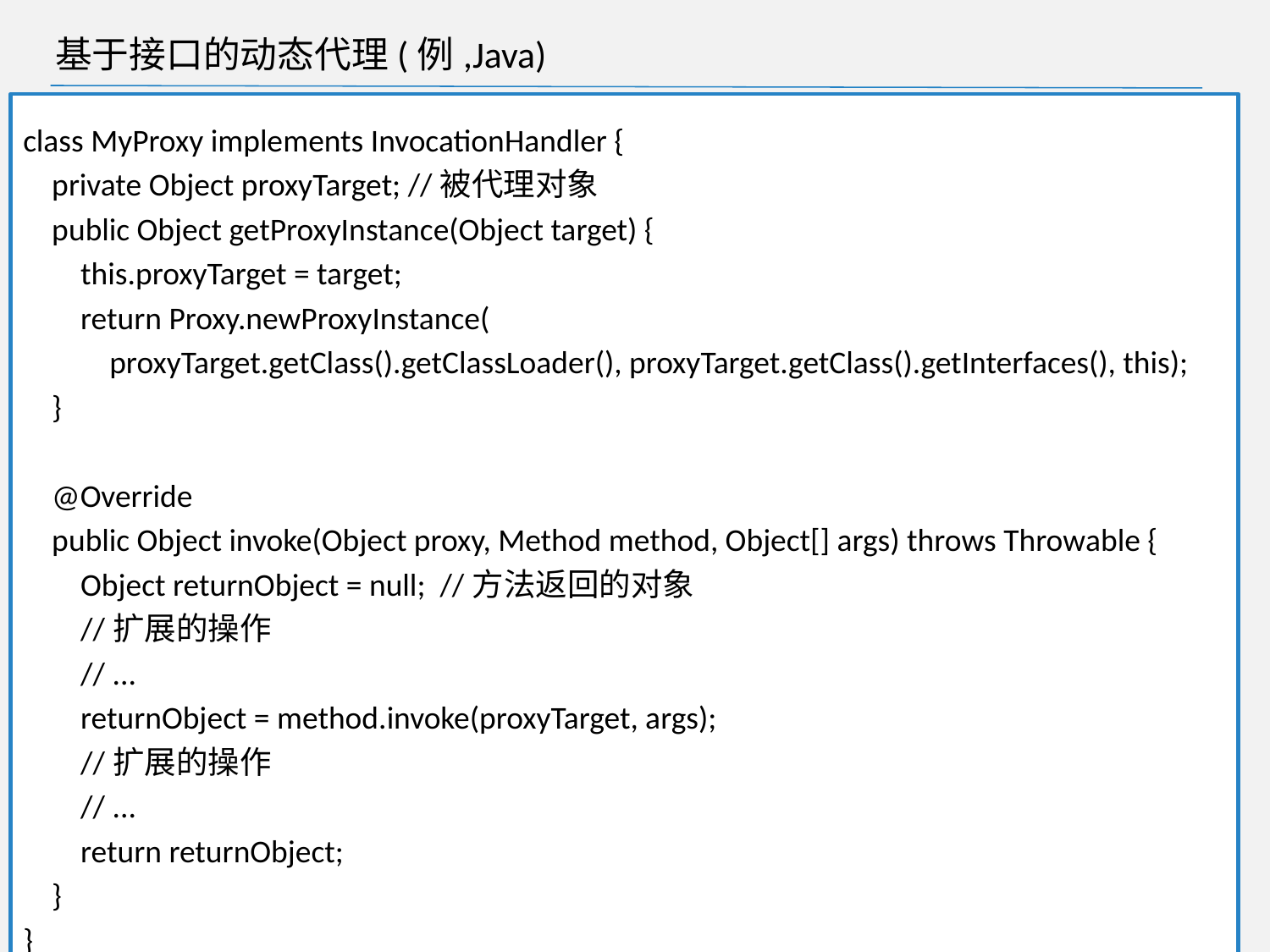

# 基于接口的动态代理(例,Java)
class MyProxy implements InvocationHandler {
    private Object proxyTarget; //被代理对象
    public Object getProxyInstance(Object target) {
        this.proxyTarget = target;
        return Proxy.newProxyInstance(
            proxyTarget.getClass().getClassLoader(), proxyTarget.getClass().getInterfaces(), this);
    }

    @Override
    public Object invoke(Object proxy, Method method, Object[] args) throws Throwable {
        Object returnObject = null;  //方法返回的对象
        //扩展的操作
        // ...
        returnObject = method.invoke(proxyTarget, args);
        //扩展的操作
        // ...
        return returnObject;
    }
}